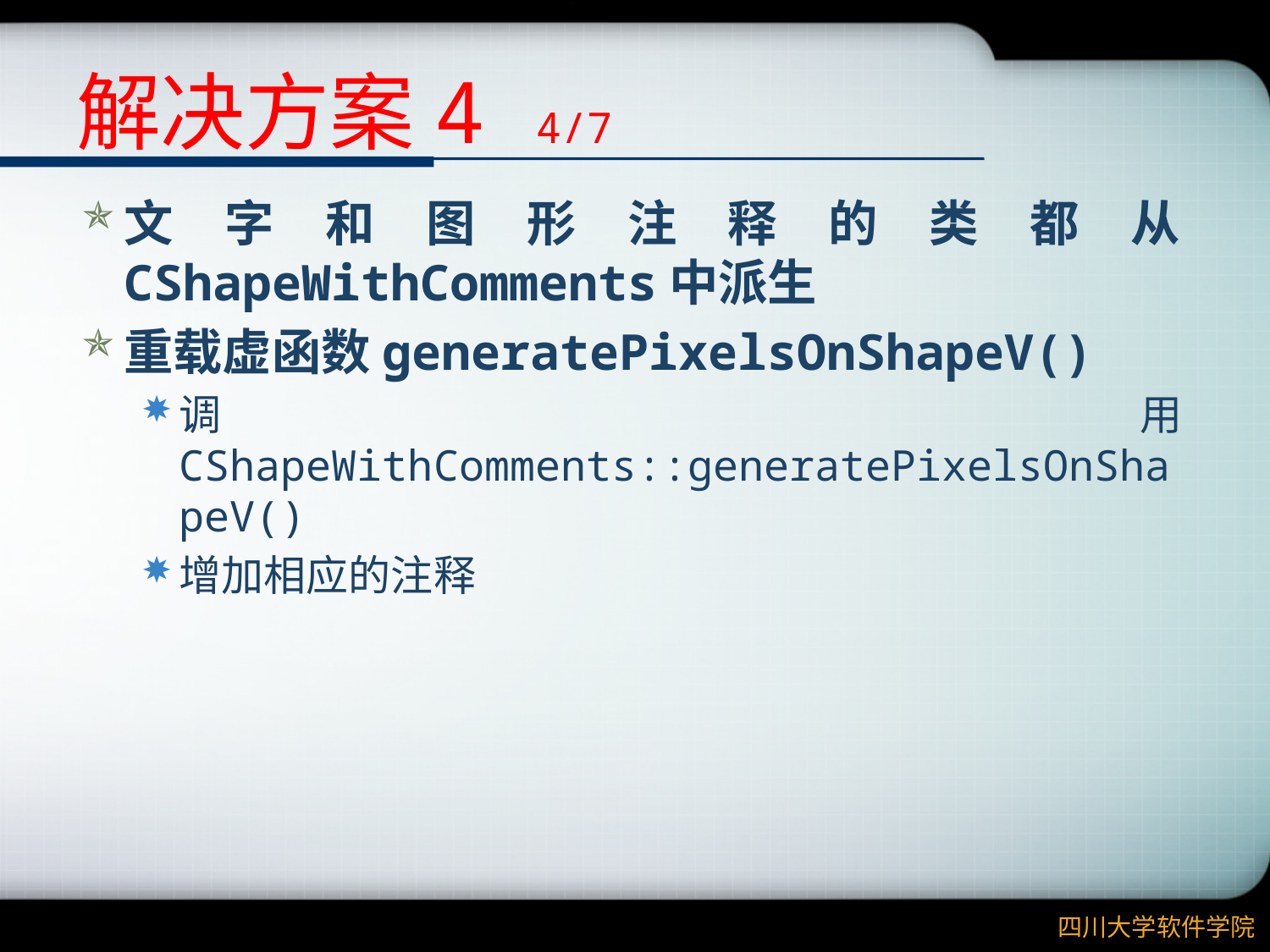

# 解决方案4 4/7
文字和图形注释的类都从CShapeWithComments中派生
重载虚函数generatePixelsOnShapeV()
调用CShapeWithComments::generatePixelsOnShapeV()
增加相应的注释